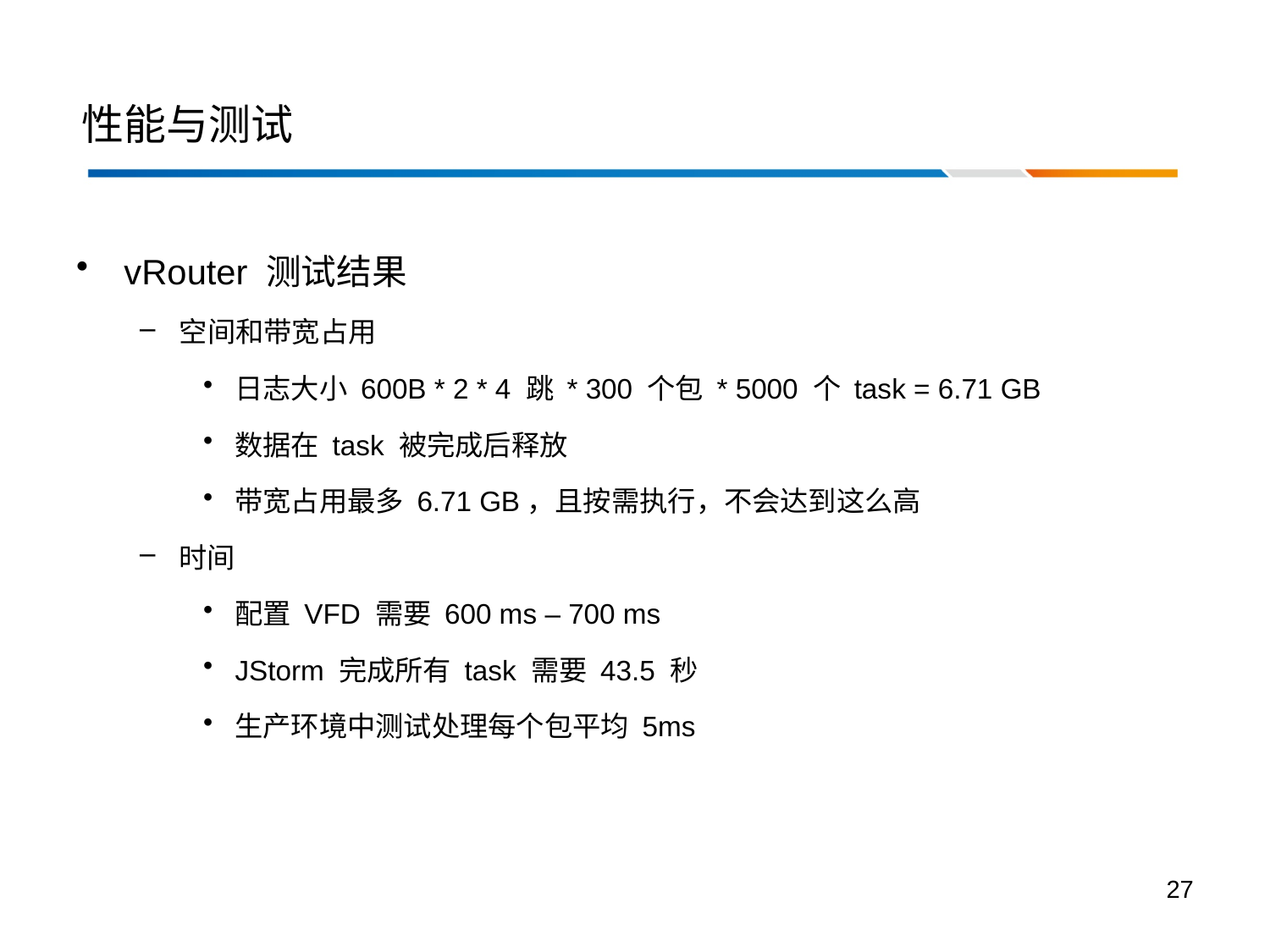

# 性能与测试
vRouter 测试结果
空间和带宽占用
日志大小 600B * 2 * 4 跳 * 300 个包 * 5000 个 task = 6.71 GB
数据在 task 被完成后释放
带宽占用最多 6.71 GB，且按需执行，不会达到这么高
时间
配置 VFD 需要 600 ms – 700 ms
JStorm 完成所有 task 需要 43.5 秒
生产环境中测试处理每个包平均 5ms
27